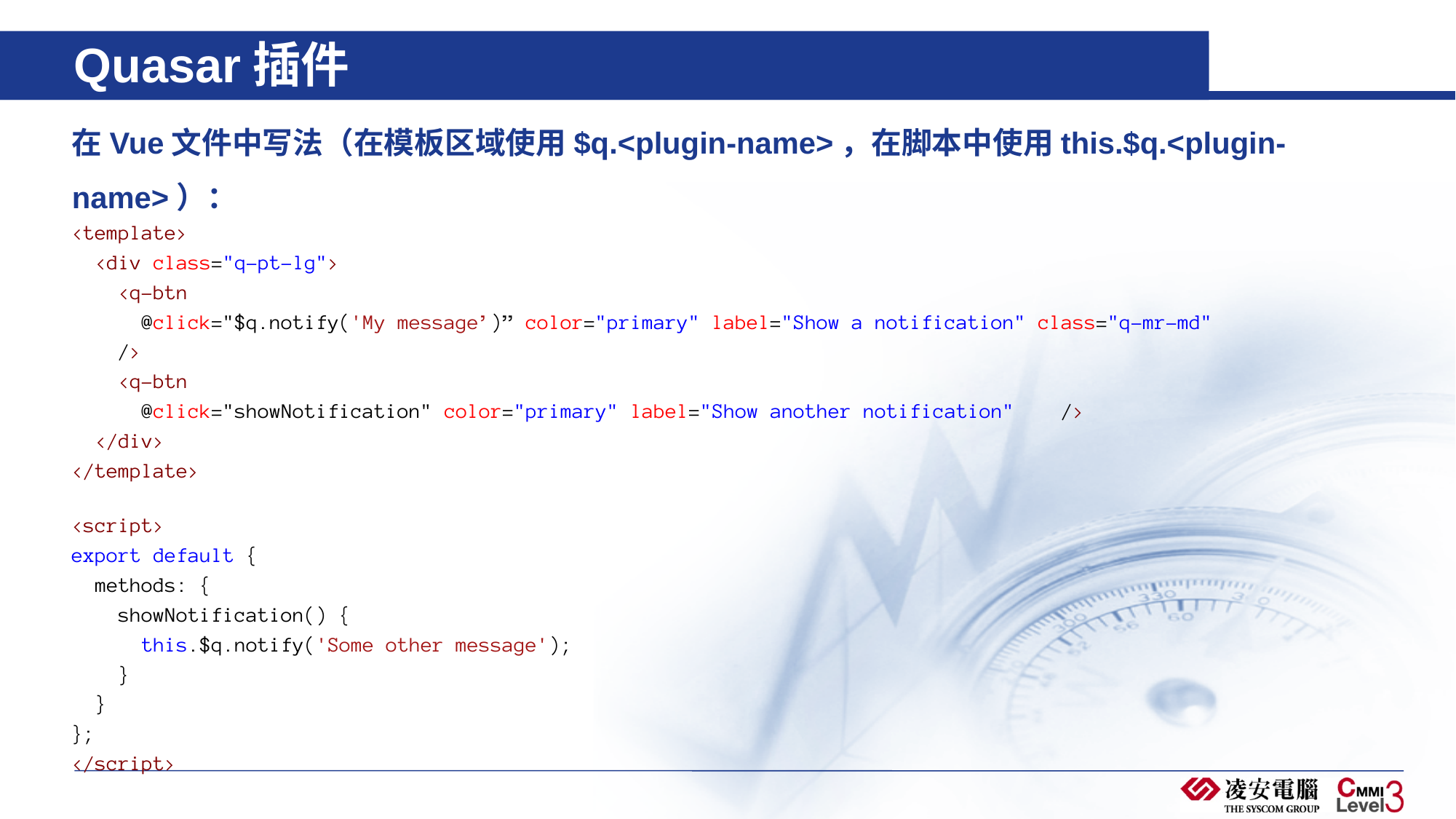

# Quasar插件
在Vue文件中写法（在模板区域使用$q.<plugin-name>，在脚本中使用this.$q.<plugin-name>）：
<template>
  <div class="q-pt-lg">
    <q-btn
      @click="$q.notify('My message’)” color="primary" label="Show a notification" class="q-mr-md"
    />
    <q-btn
      @click="showNotification" color="primary" label="Show another notification"    />
  </div>
</template>
<script>
export default {
  methods: {
    showNotification() {
      this.$q.notify('Some other message');
    }
  }
};
</script>